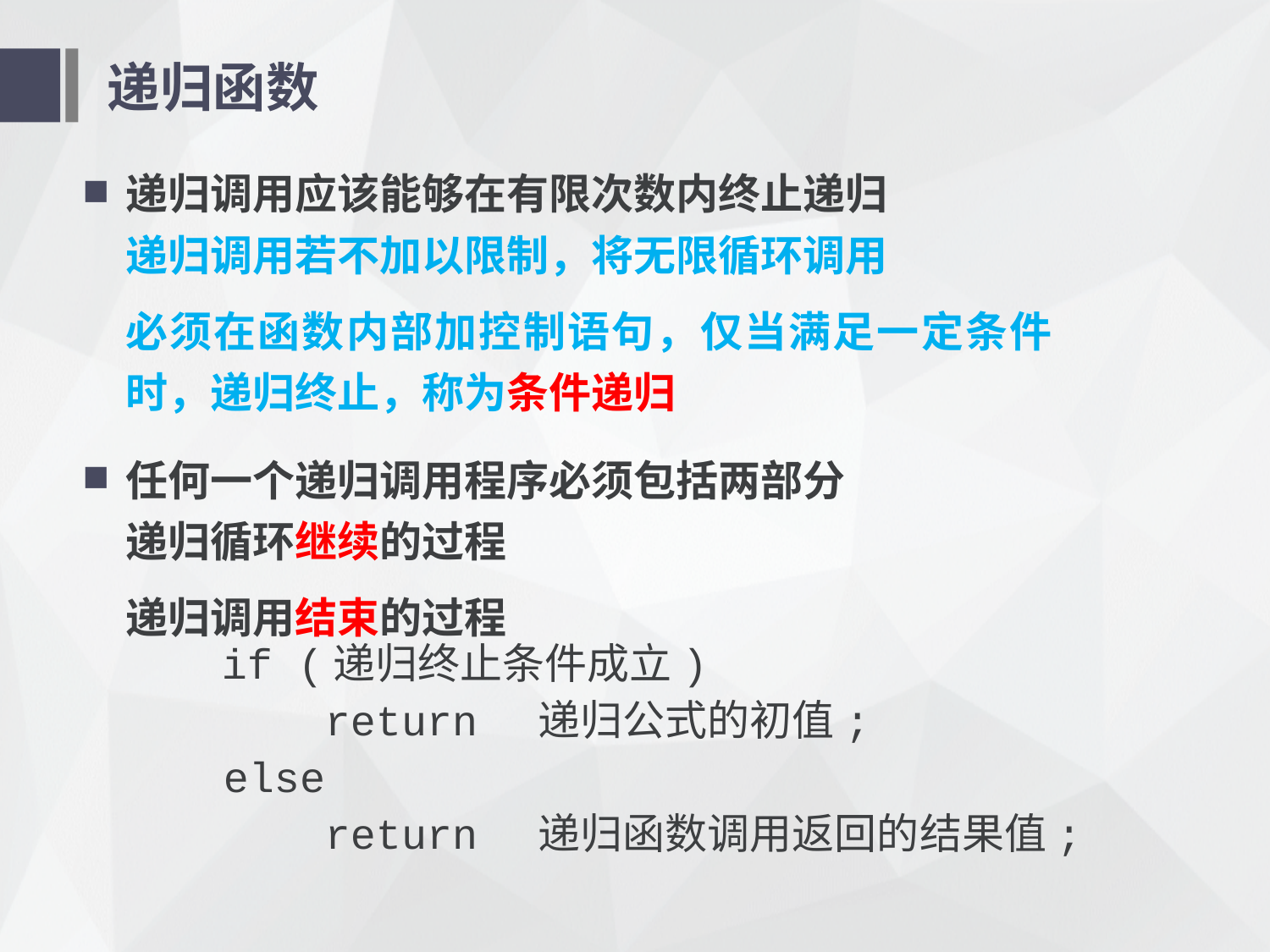

# 递归函数
递归调用应该能够在有限次数内终止递归
递归调用若不加以限制，将无限循环调用
必须在函数内部加控制语句，仅当满足一定条件时，递归终止，称为条件递归
任何一个递归调用程序必须包括两部分
递归循环继续的过程
递归调用结束的过程

      if (递归终止条件成立)
    return  递归公式的初值;
else
    return  递归函数调用返回的结果值;